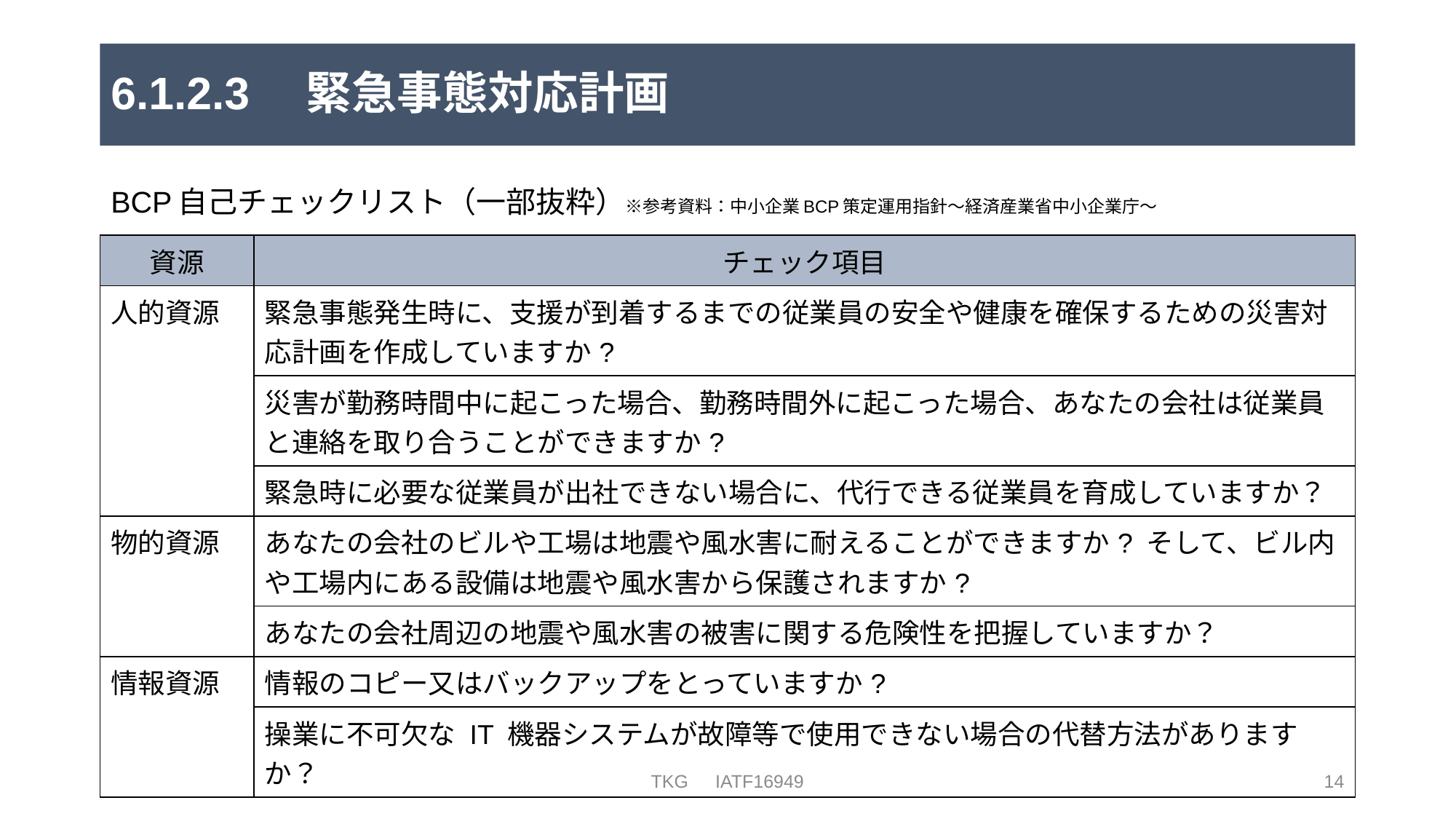

# 6.1.2.3　緊急事態対応計画
BCP自己チェックリスト（一部抜粋）※参考資料：中小企業BCP策定運用指針～経済産業省中小企業庁～

| 資源 | チェック項目 |
| --- | --- |
| 人的資源 | 緊急事態発生時に、支援が到着するまでの従業員の安全や健康を確保するための災害対応計画を作成していますか? |
|  | 災害が勤務時間中に起こった場合、勤務時間外に起こった場合、あなたの会社は従業員と連絡を取り合うことができますか? |
|  | 緊急時に必要な従業員が出社できない場合に、代行できる従業員を育成していますか？ |
| 物的資源 | あなたの会社のビルや工場は地震や風水害に耐えることができますか? そして、ビル内や工場内にある設備は地震や風水害から保護されますか? |
|  | あなたの会社周辺の地震や風水害の被害に関する危険性を把握していますか？ |
| 情報資源 | 情報のコピー又はバックアップをとっていますか? |
|  | 操業に不可欠な IT 機器システムが故障等で使用できない場合の代替方法があります か？ |
TKG　IATF16949
14